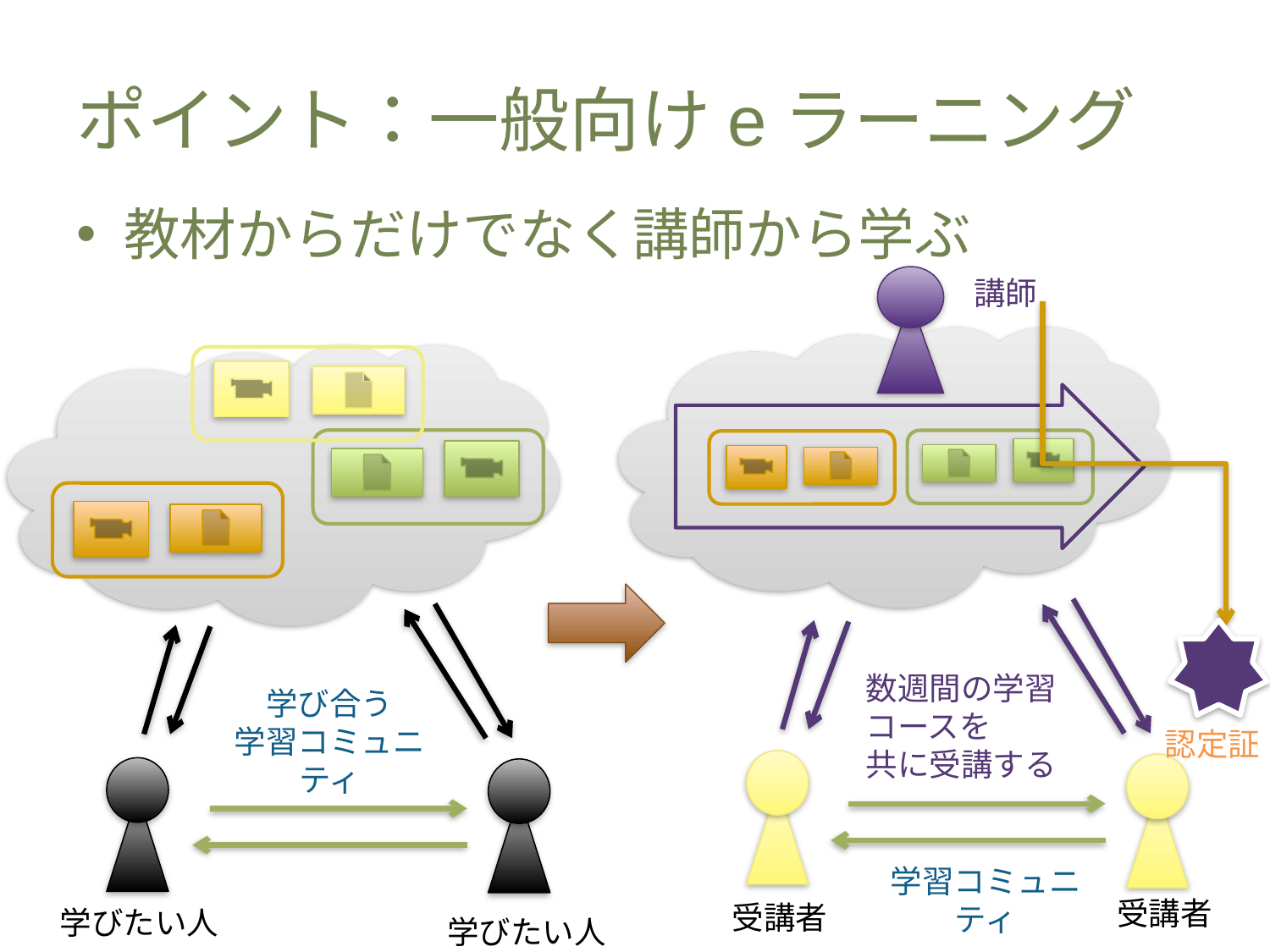

# ポイント：一般向けeラーニング
教材からだけでなく講師から学ぶ

講師

数週間の学習コースを
共に受講する
学び合う
学習コミュニティ
認定証

学習コミュニティ
受講者
受講者
学びたい人
学びたい人